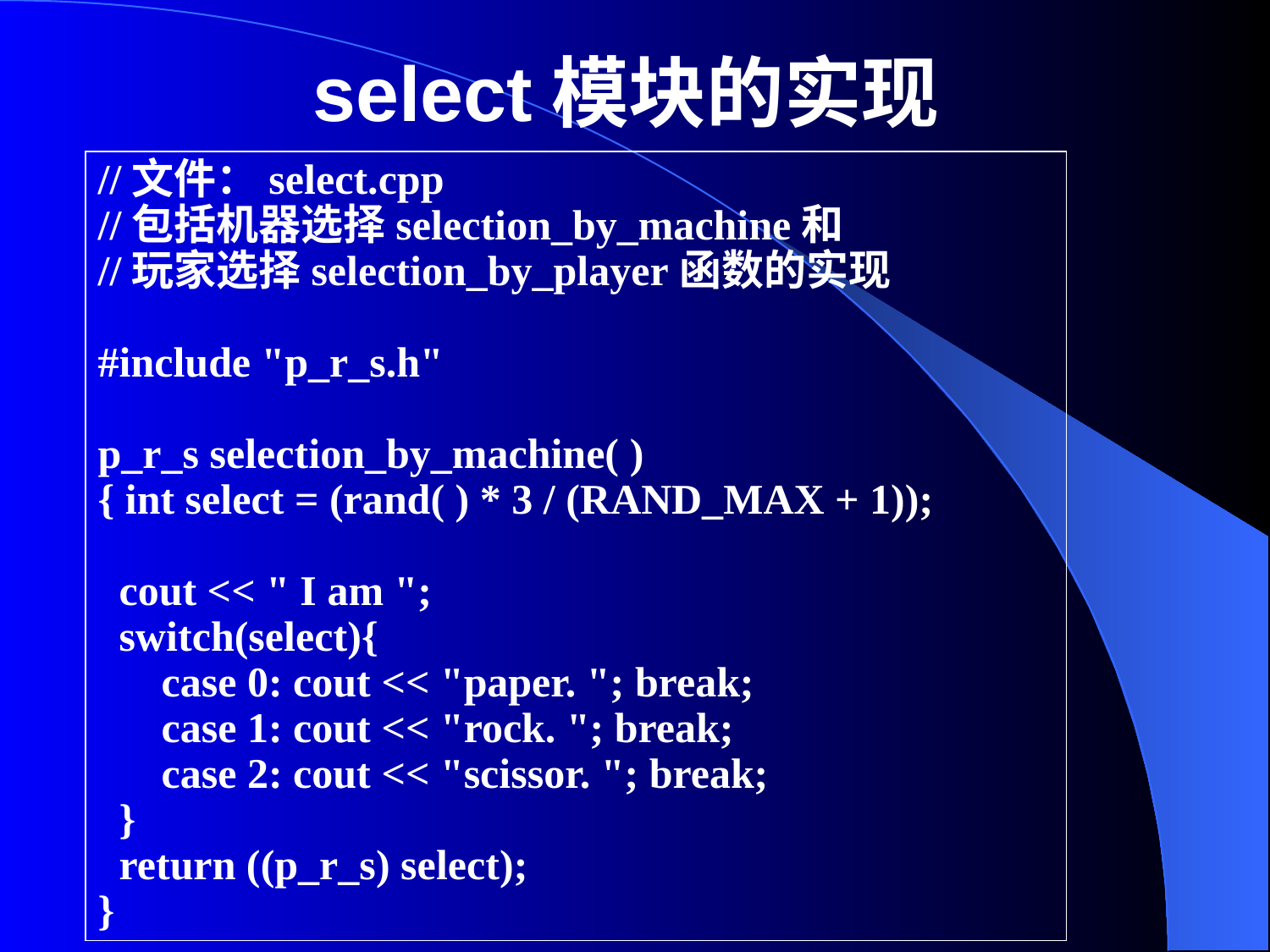

# select模块的实现
//文件：select.cpp
//包括机器选择selection_by_machine和
//玩家选择selection_by_player函数的实现

#include "p_r_s.h"

p_r_s selection_by_machine( )
{ int select = (rand( ) * 3 / (RAND_MAX + 1));

  cout << " I am ";
  switch(select){
      case 0: cout << "paper. "; break;
      case 1: cout << "rock. "; break;
      case 2: cout << "scissor. "; break;
  }
  return ((p_r_s) select);
}